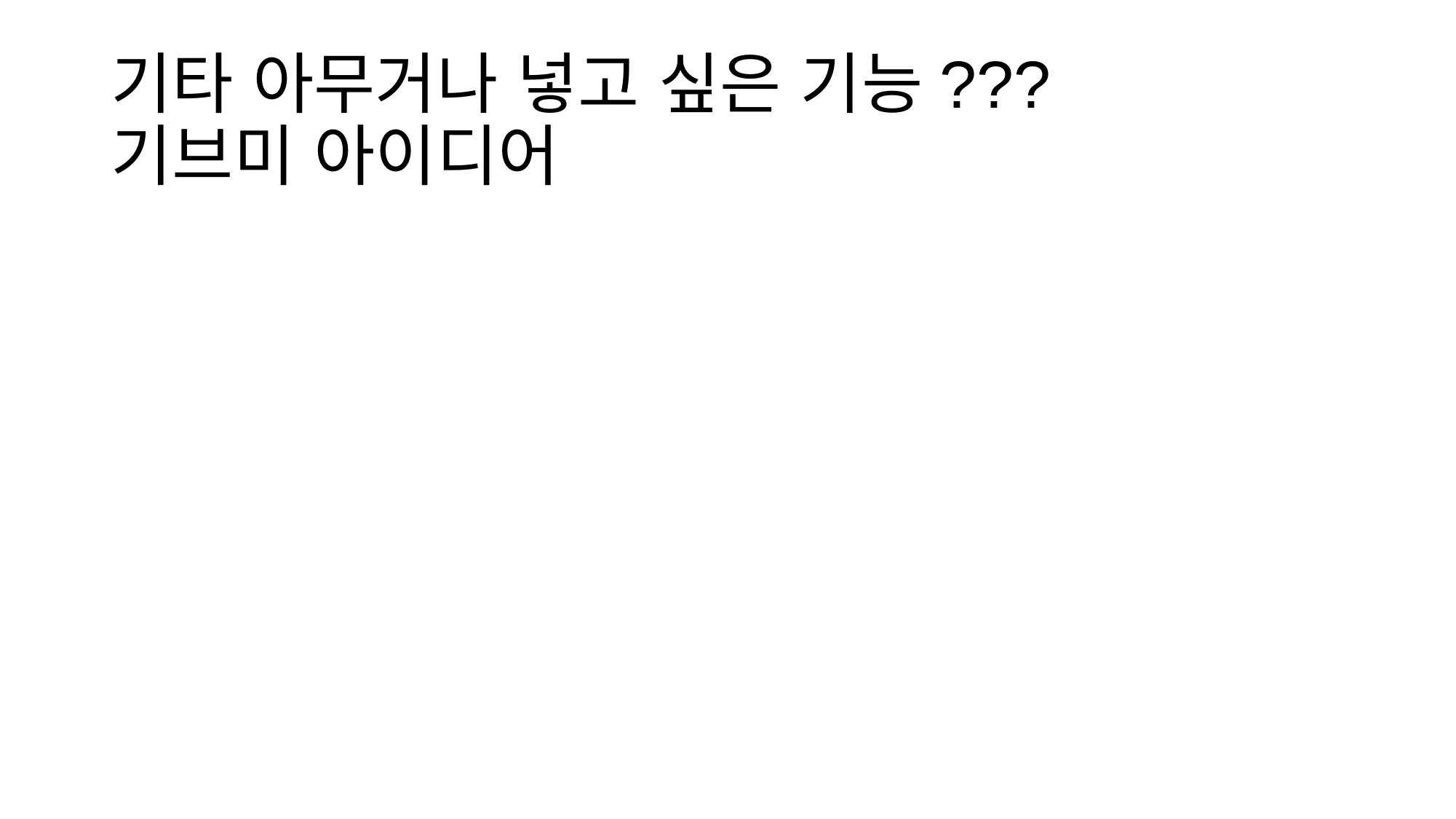

# 기타 아무거나 넣고 싶은 기능??? 기브미 아이디어